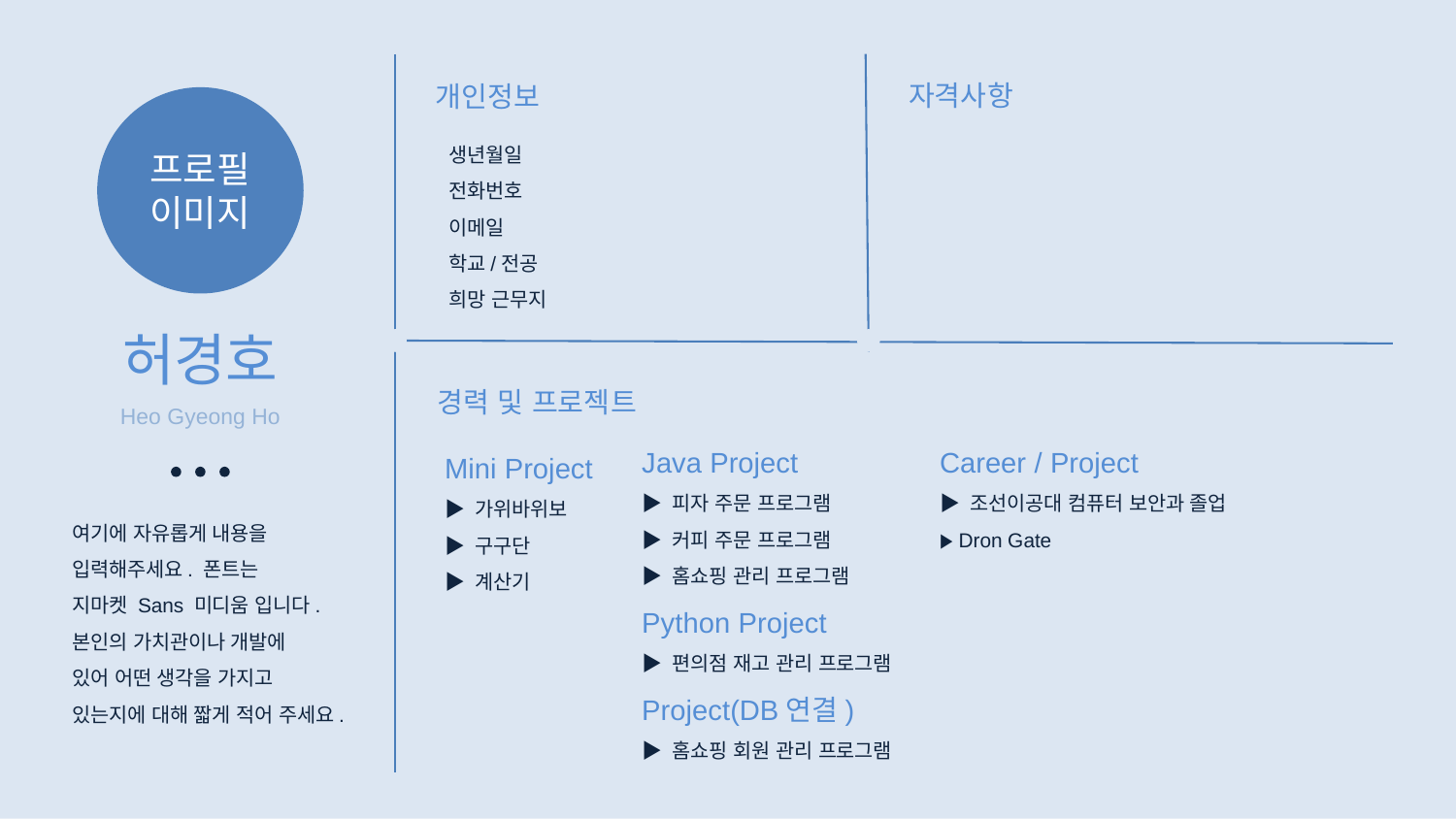

자격사항
개인정보
프로필
이미지
생년월일
전화번호
이메일
학교/전공
희망 근무지
허경호

경력 및 프로젝트
Heo Gyeong Ho
Java Project
▶ 피자 주문 프로그램
▶ 커피 주문 프로그램
▶ 홈쇼핑 관리 프로그램
Python Project
▶ 편의점 재고 관리 프로그램
Project(DB연결)
▶ 홈쇼핑 회원 관리 프로그램

Career / Project
▶ 조선이공대 컴퓨터 보안과 졸업
▶ Dron Gate
Mini Project
▶ 가위바위보
▶ 구구단
▶ 계산기

여기에 자유롭게 내용을
입력해주세요. 폰트는
지마켓 Sans 미디움 입니다.
본인의 가치관이나 개발에
있어 어떤 생각을 가지고
있는지에 대해 짧게 적어 주세요.